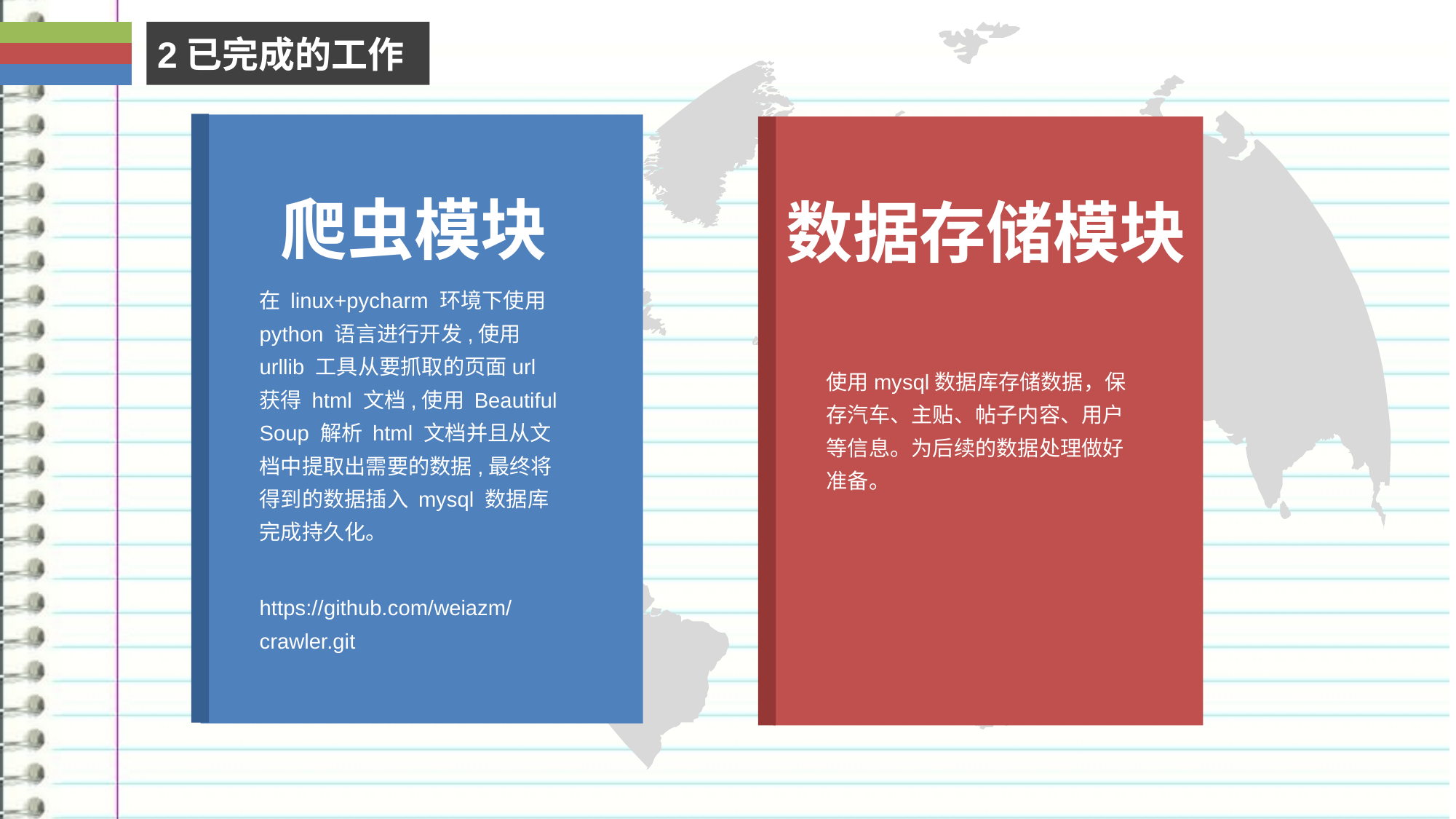

2已完成的工作

爬虫模块
数据存储模块

在 linux+pycharm 环境下使用 python 语言进行开发,使用 urllib 工具从要抓取的页面url 获得 html 文档,使用 Beautiful Soup 解析 html 文档并且从文档中提取出需要的数据,最终将得到的数据插入 mysql 数据库完成持久化。

https://github.com/weiazm/crawler.git

使用mysql数据库存储数据，保存汽车、主贴、帖子内容、用户等信息。为后续的数据处理做好准备。